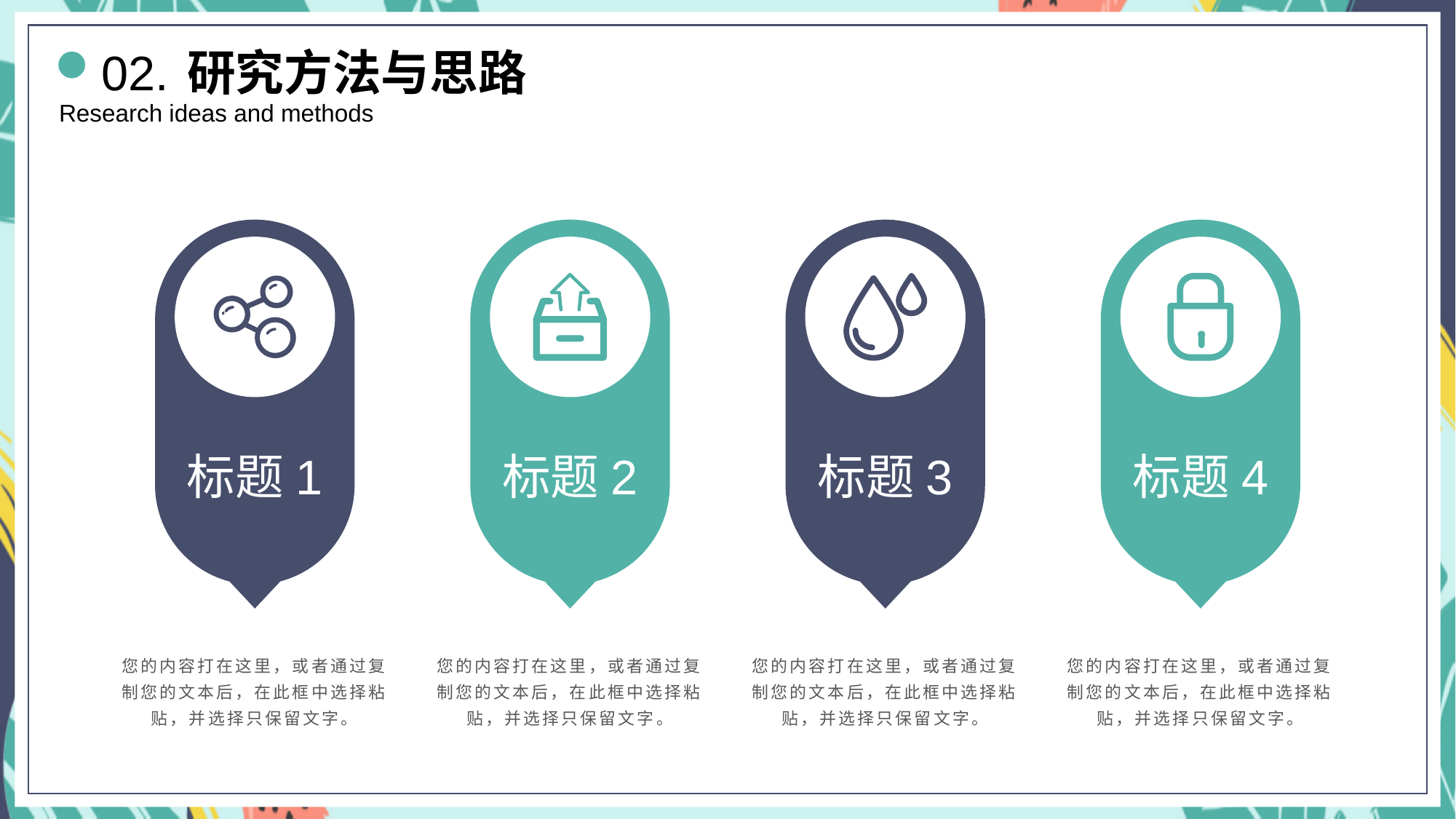

02.
研究方法与思路
Research ideas and methods

标题1
标题2
标题3
标题4

您的内容打在这里，或者通过复制您的文本后，在此框中选择粘贴，并选择只保留文字。
您的内容打在这里，或者通过复制您的文本后，在此框中选择粘贴，并选择只保留文字。
您的内容打在这里，或者通过复制您的文本后，在此框中选择粘贴，并选择只保留文字。
您的内容打在这里，或者通过复制您的文本后，在此框中选择粘贴，并选择只保留文字。